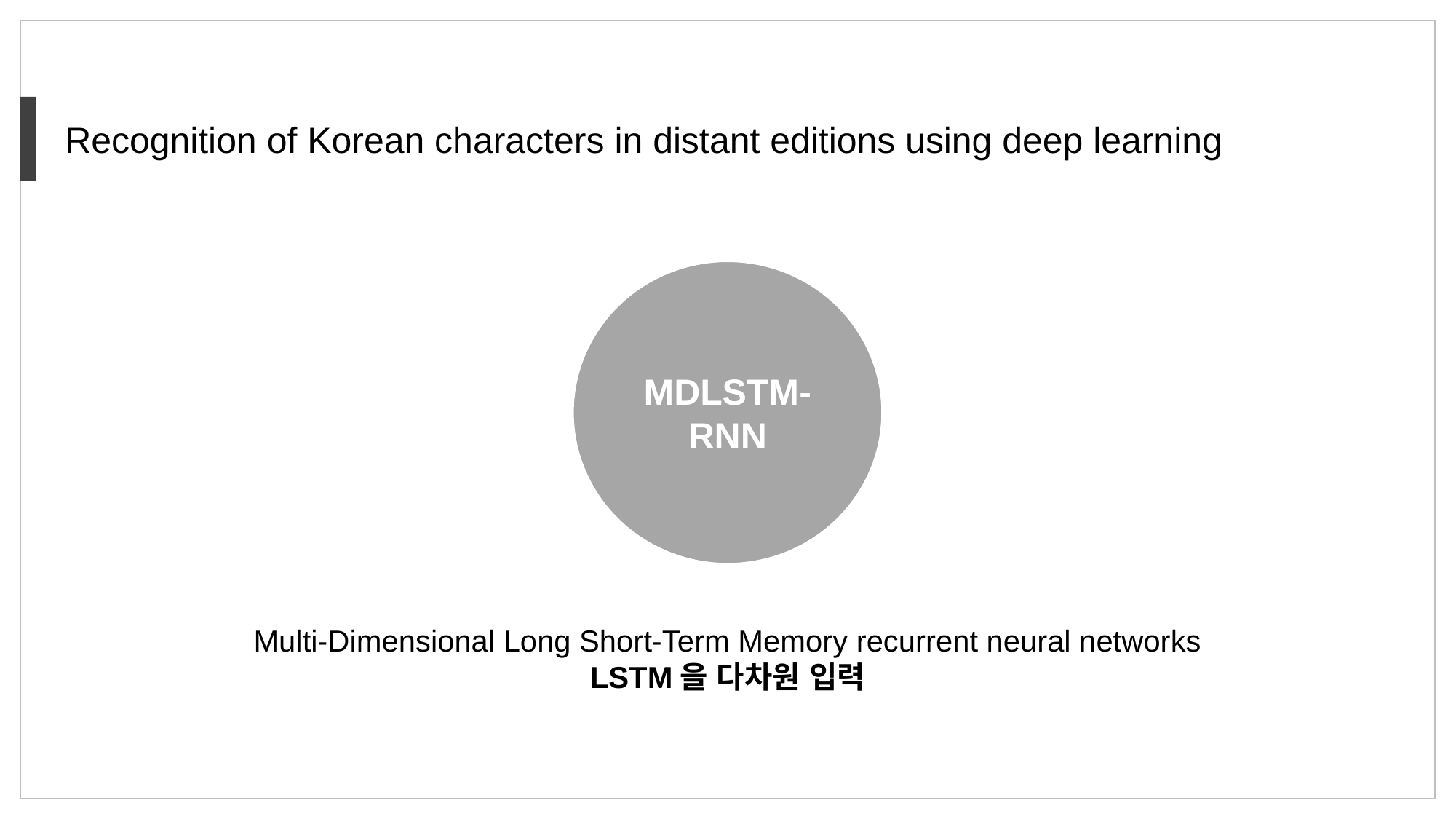

Recognition of Korean characters in distant editions using deep learning
MDLSTM-RNN
Multi-Dimensional Long Short-Term Memory recurrent neural networks
LSTM을 다차원 입력